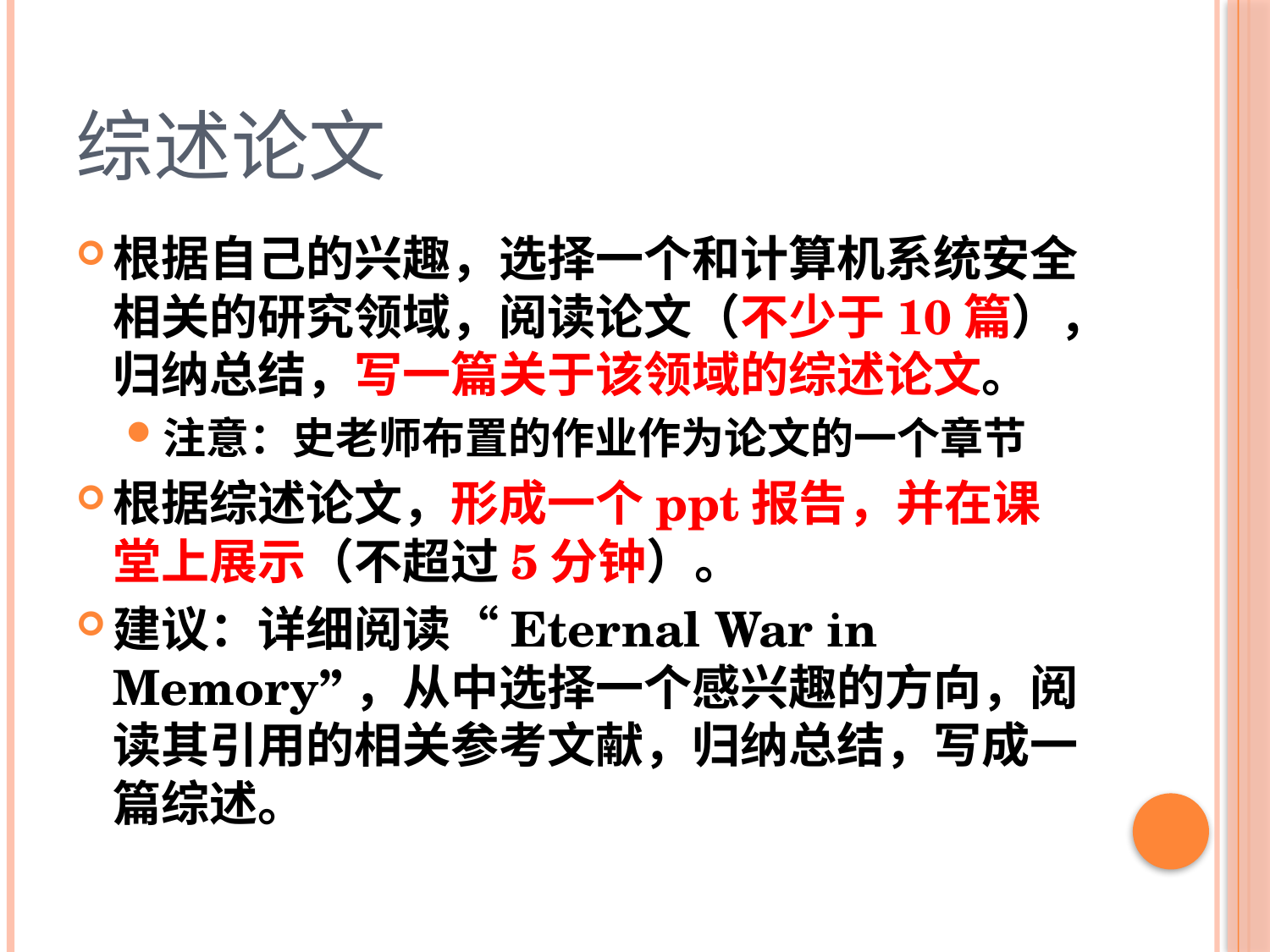

# 综述论文
根据自己的兴趣，选择一个和计算机系统安全相关的研究领域，阅读论文（不少于10篇），归纳总结，写一篇关于该领域的综述论文。
注意：史老师布置的作业作为论文的一个章节
根据综述论文，形成一个ppt报告，并在课堂上展示（不超过5分钟）。
建议：详细阅读“Eternal War in Memory”，从中选择一个感兴趣的方向，阅读其引用的相关参考文献，归纳总结，写成一篇综述。